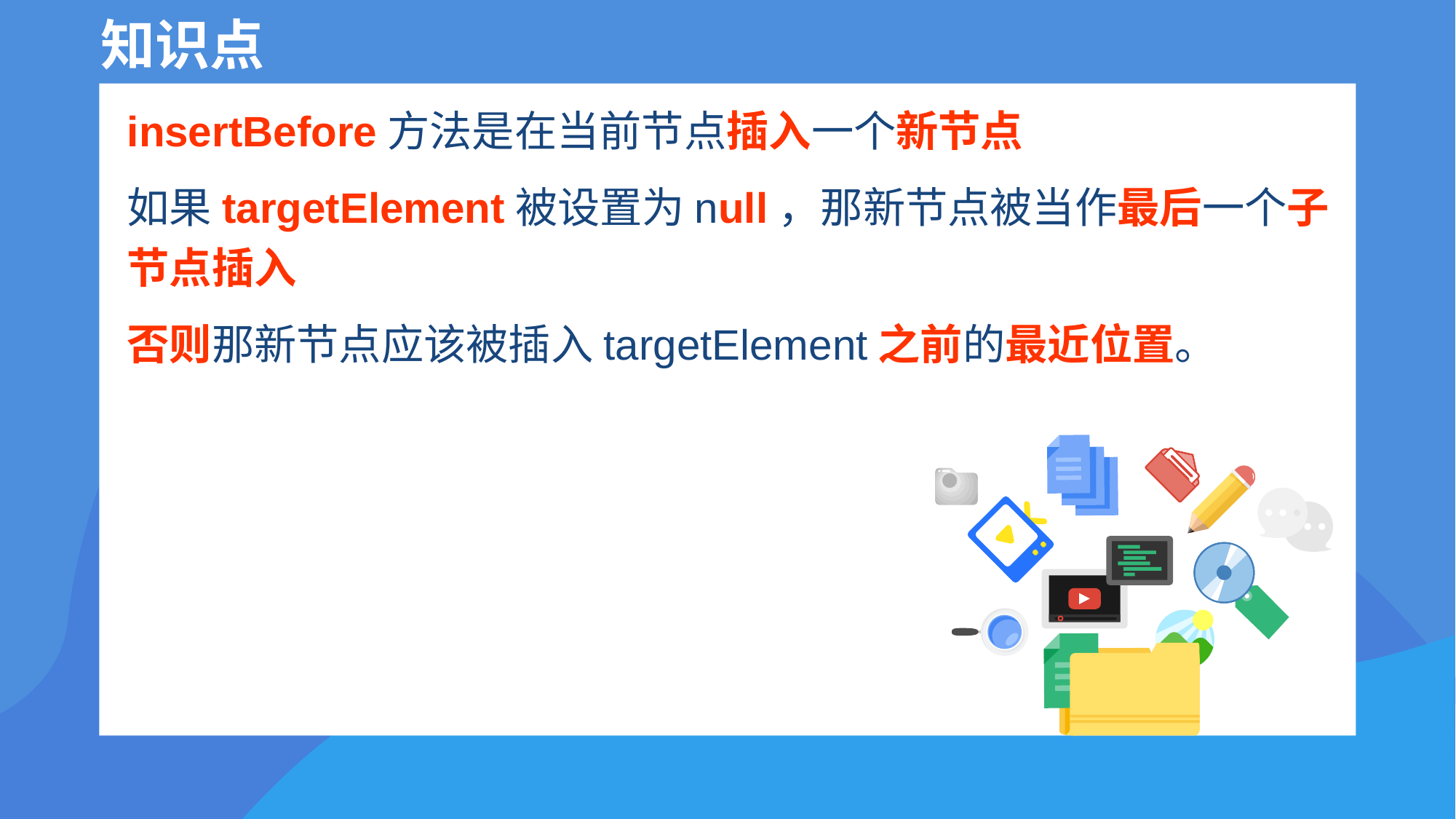

# 知识点
insertBefore方法是在当前节点插入一个新节点
如果targetElement被设置为null，那新节点被当作最后一个子节点插入
否则那新节点应该被插入targetElement之前的最近位置。